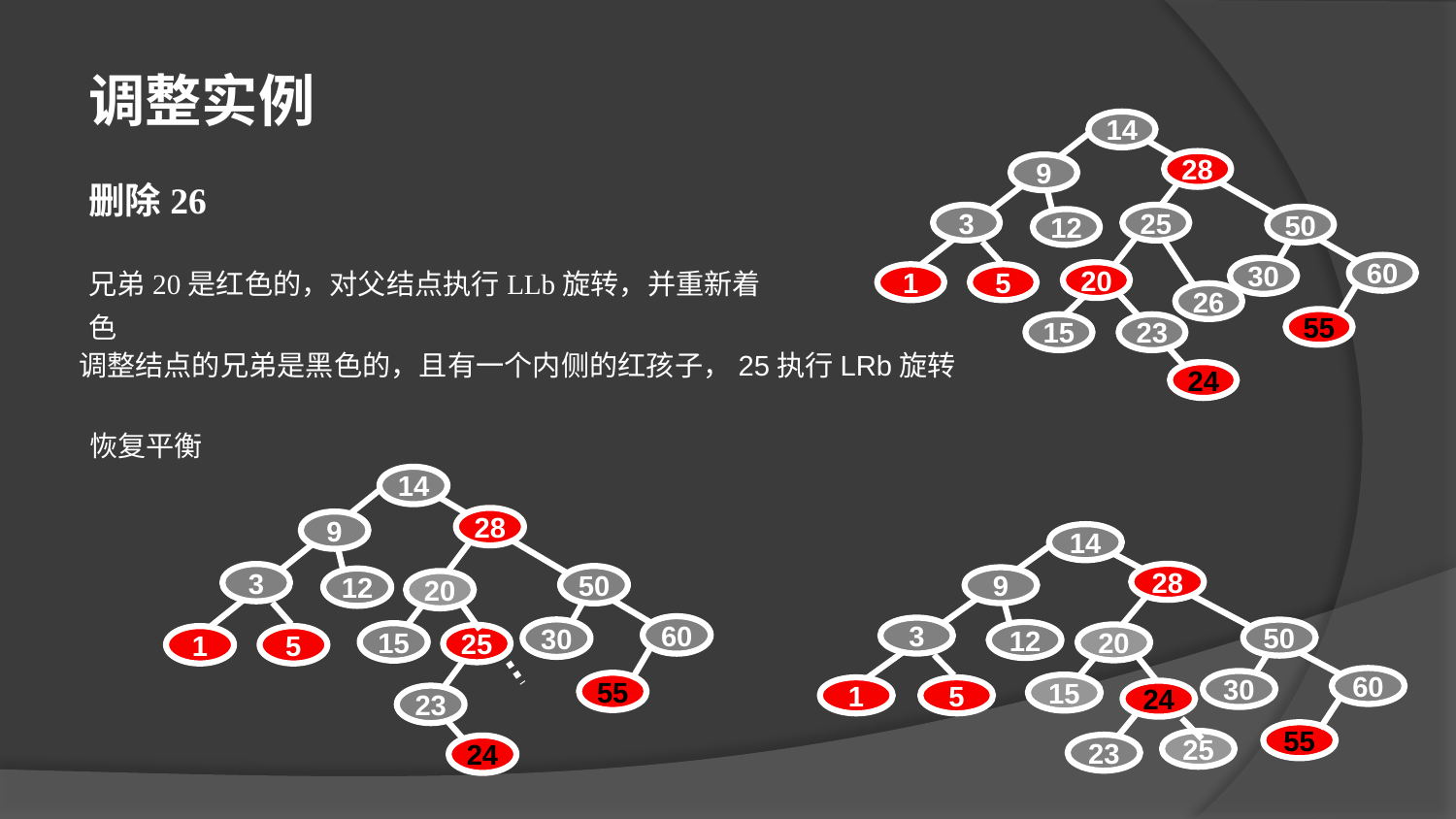

调整实例
14

28
9

3
25
50
12

60
30
20
1
5

55
15
23

24
删除26
兄弟20是红色的，对父结点执行LLb旋转，并重新着色
26
调整结点的兄弟是黑色的，且有一个内侧的红孩子，25执行LRb旋转
恢复平衡
14

28
9

3
50
12
20

60
30
15
25
1
5

55
23

24
14

28
9

3
50
12
20

60
30
15
1
5
24

55
25
23